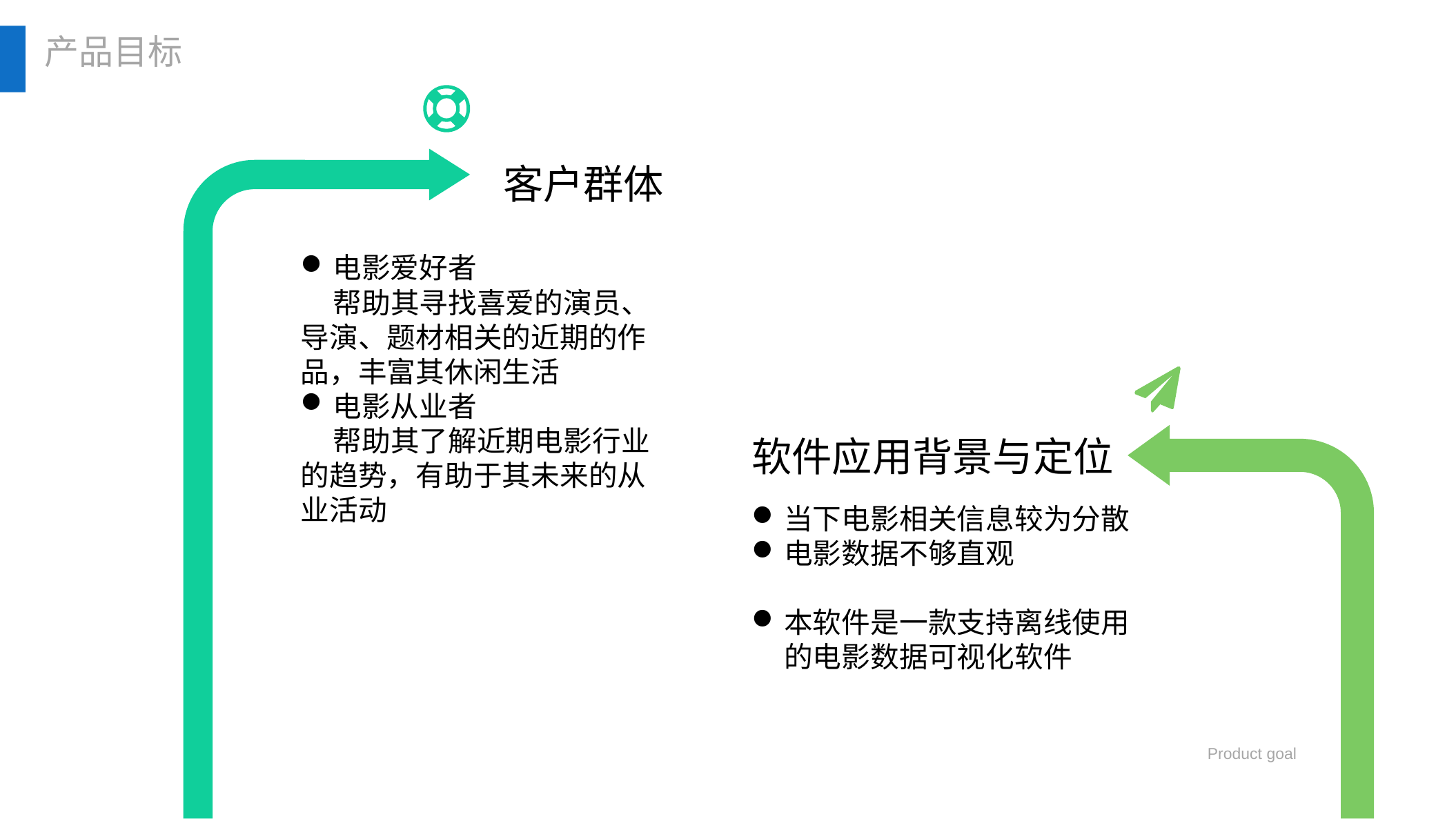

产品目标

客户群体
电影爱好者
    帮助其寻找喜爱的演员、导演、题材相关的近期的作品，丰富其休闲生活
电影从业者
    帮助其了解近期电影行业的趋势，有助于其未来的从业活动

软件应用背景与定位
当下电影相关信息较为分散
电影数据不够直观

本软件是一款支持离线使用的电影数据可视化软件
Product goal